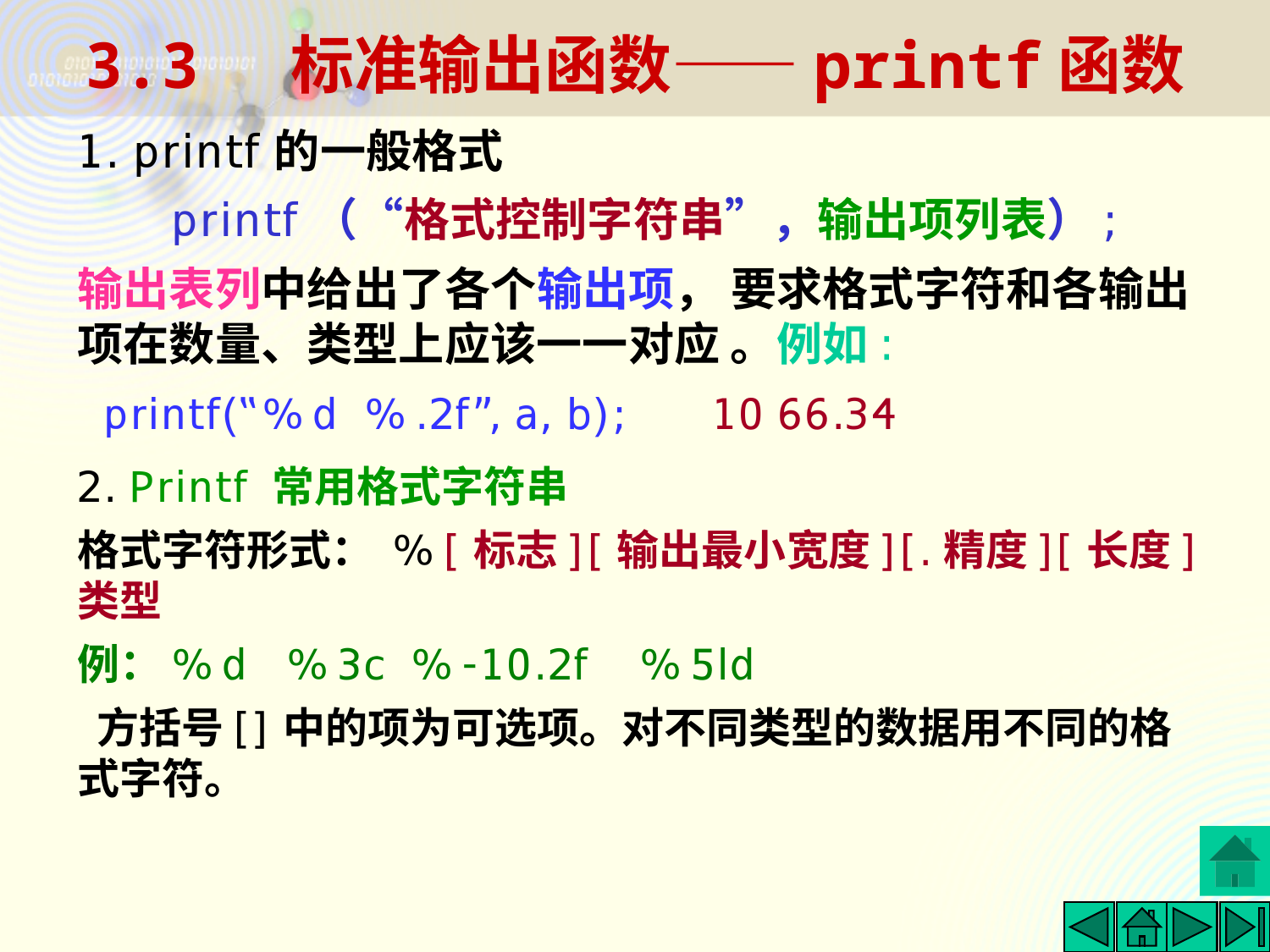

3.3  标准输出函数——printf函数
1. printf的一般格式
       printf（“格式控制字符串”，输出项列表）;
输出表列中给出了各个输出项， 要求格式字符和各输出项在数量、类型上应该一一对应 。例如:
  printf(“%d  %.2f”, a, b);	10 66.34
2. Printf 常用格式字符串
格式字符形式： %[标志][输出最小宽度][.精度][长度]类型
例：%d   %3c  %-10.2f    %5ld
 方括号[]中的项为可选项。对不同类型的数据用不同的格式字符。